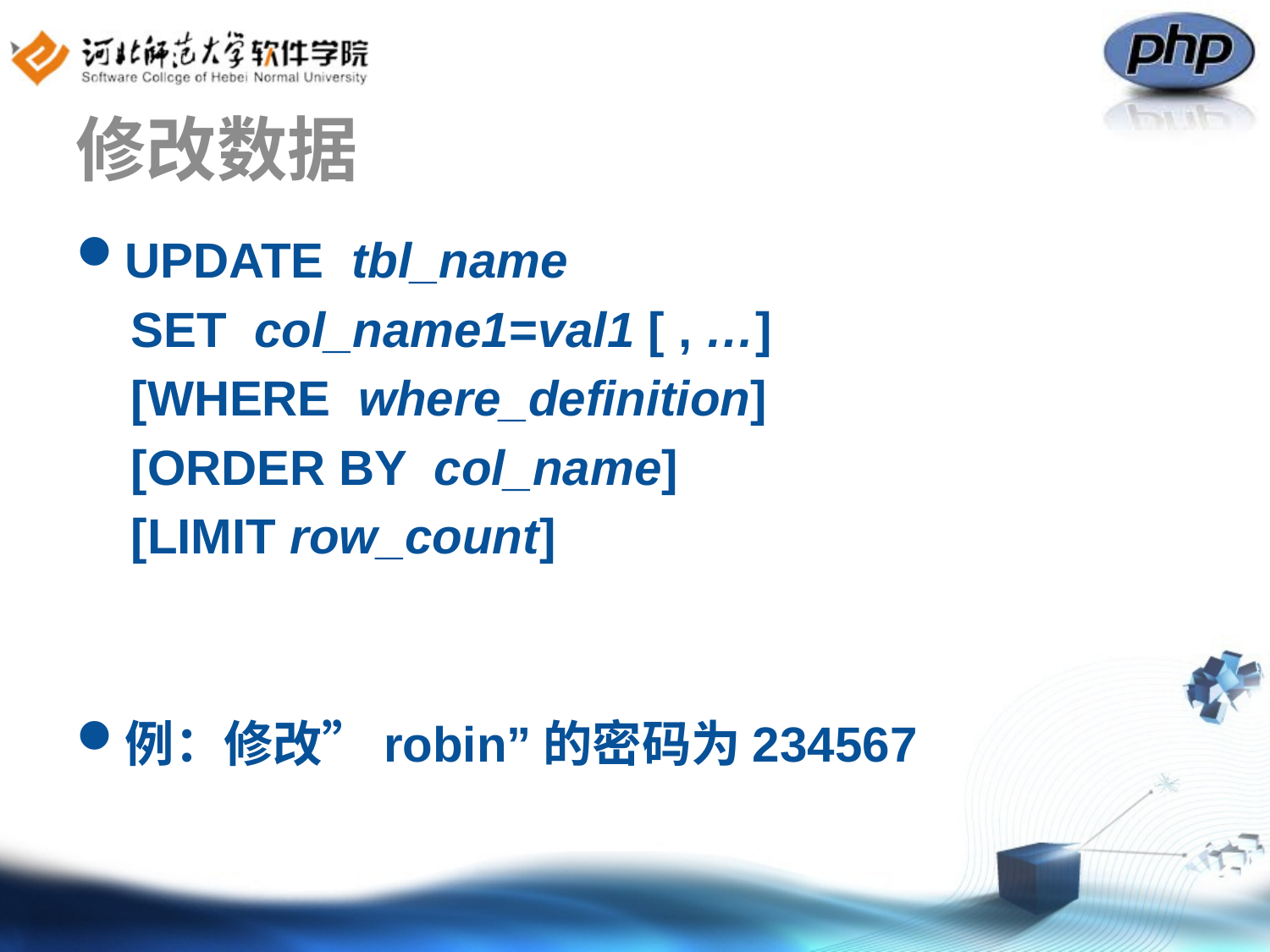

# 修改数据
UPDATE  tbl_name
    SET  col_name1=val1 [ , …]
    [WHERE  where_definition]
    [ORDER BY  col_name]
    [LIMIT row_count]

例：修改”robin”的密码为234567